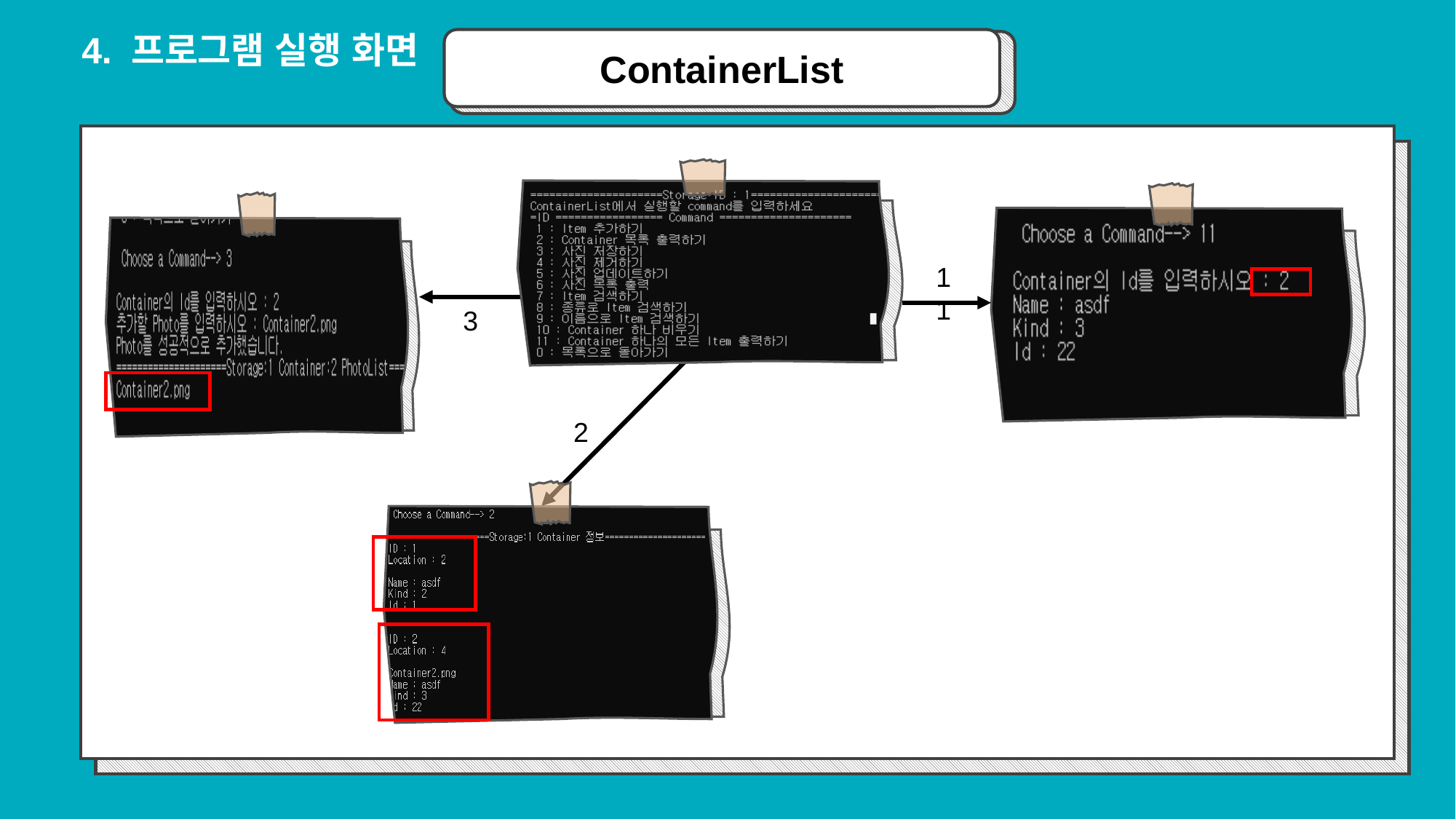

4. 프로그램 실행 화면
ContainerList

11

3

2